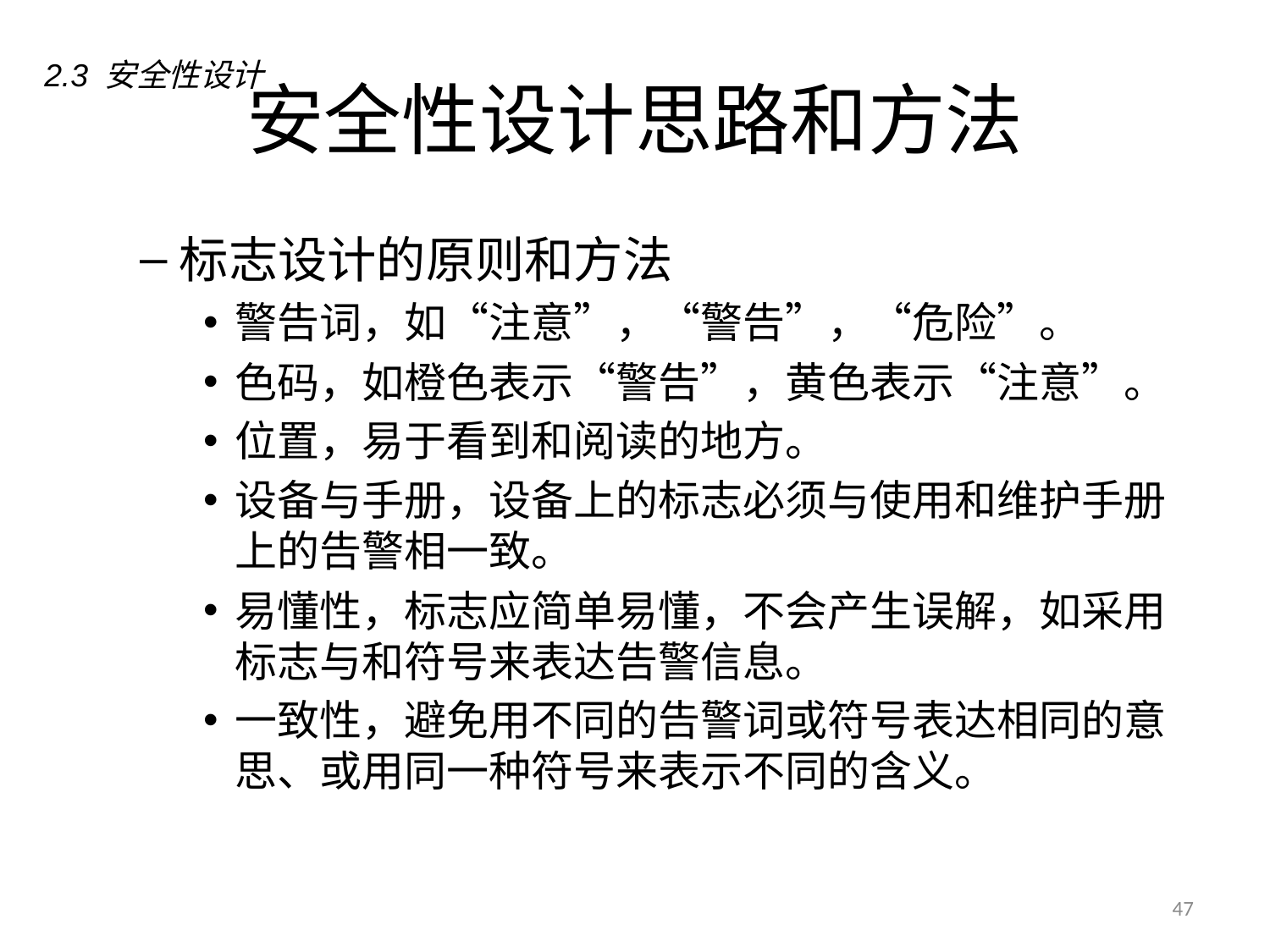

# 安全性设计思路和方法
2.3 安全性设计
标志设计的原则和方法
警告词，如“注意”，“警告”，“危险”。
色码，如橙色表示“警告”，黄色表示“注意”。
位置，易于看到和阅读的地方。
设备与手册，设备上的标志必须与使用和维护手册上的告警相一致。
易懂性，标志应简单易懂，不会产生误解，如采用标志与和符号来表达告警信息。
一致性，避免用不同的告警词或符号表达相同的意思、或用同一种符号来表示不同的含义。

47